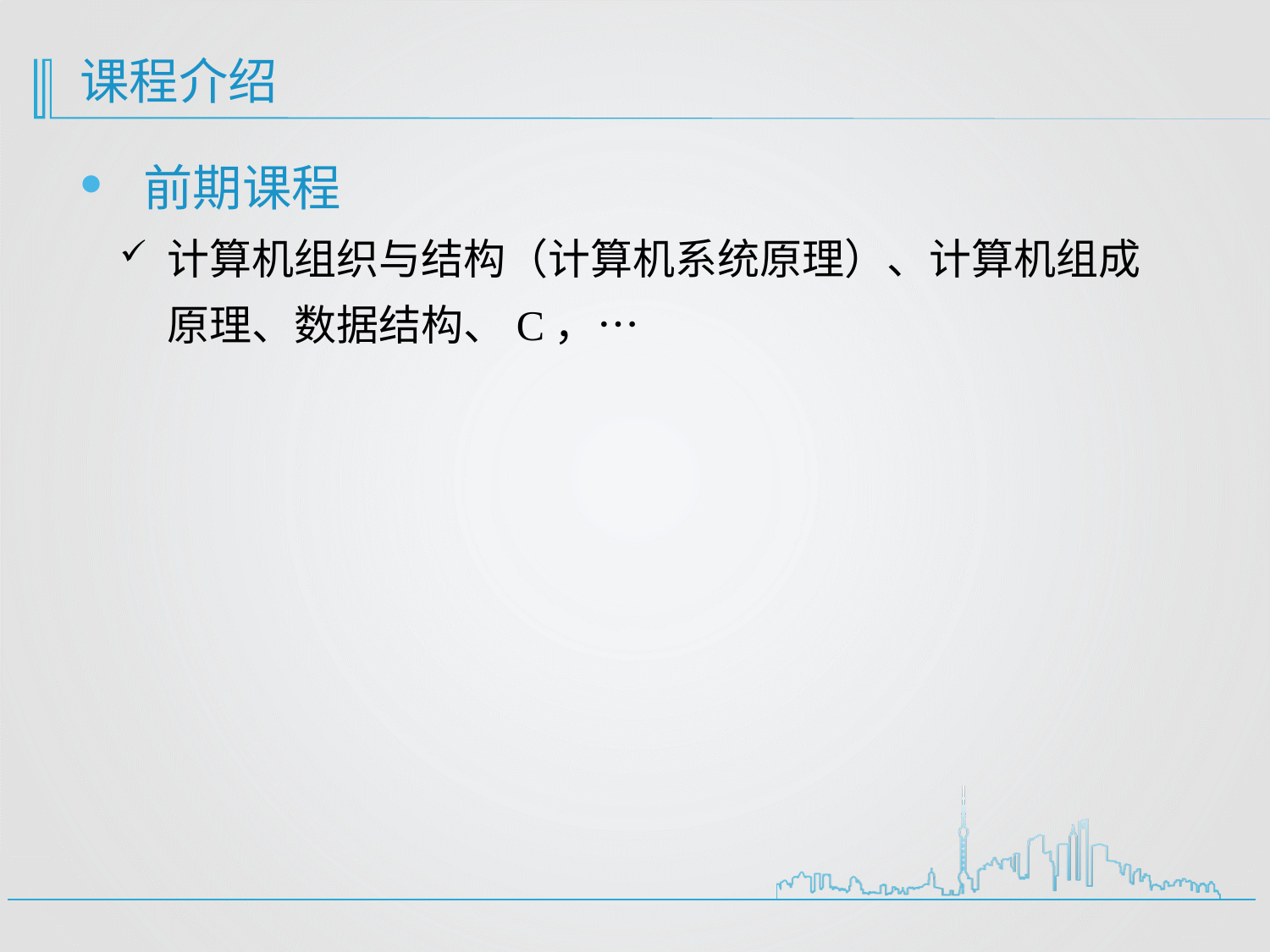

# 课程介绍
前期课程
计算机组织与结构（计算机系统原理）、计算机组成原理、数据结构、C，…